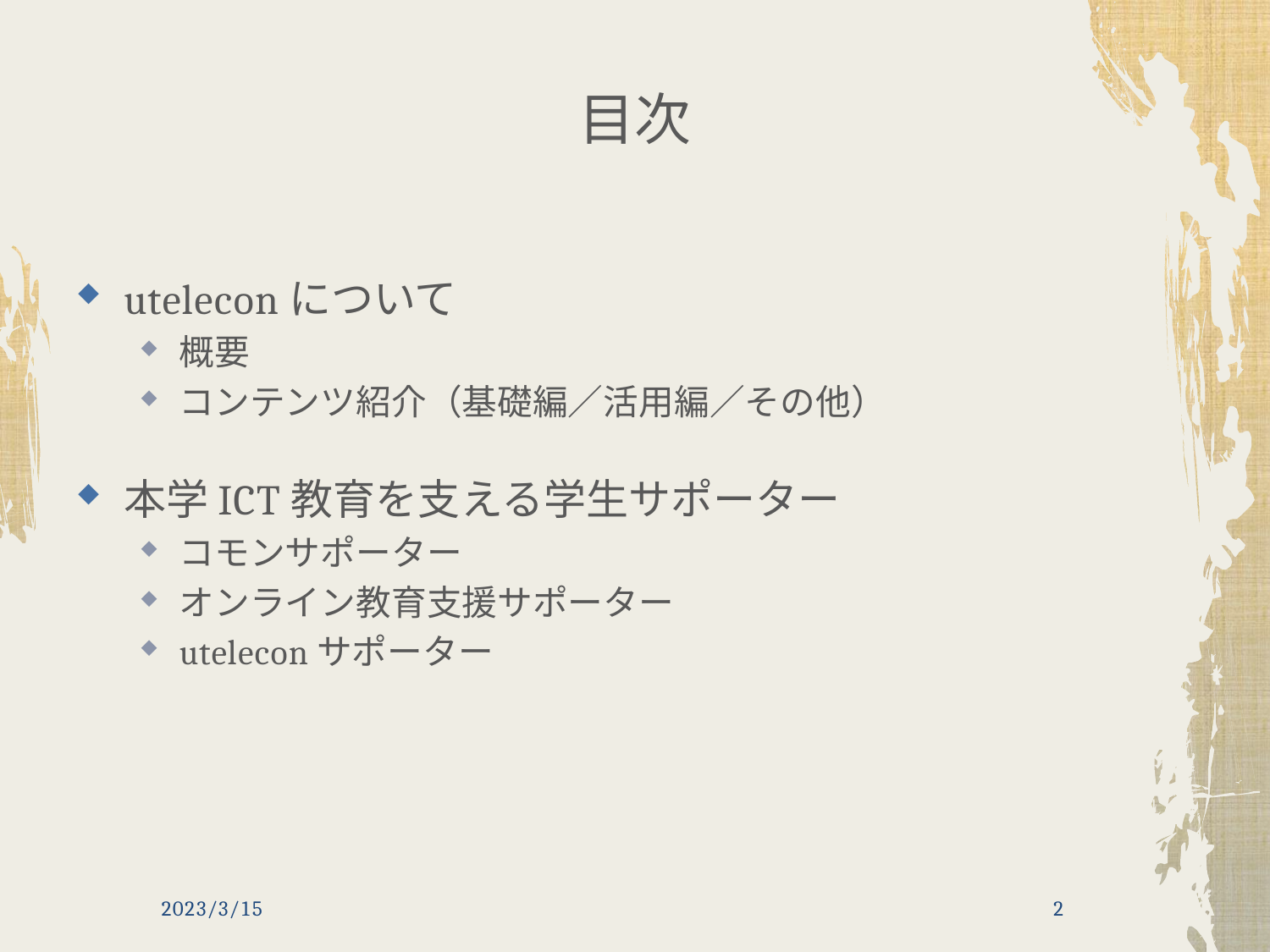

# 目次
uteleconについて
概要
コンテンツ紹介（基礎編／活用編／その他）
本学ICT教育を支える学生サポーター
コモンサポーター
オンライン教育支援サポーター
uteleconサポーター

2023/3/15
2